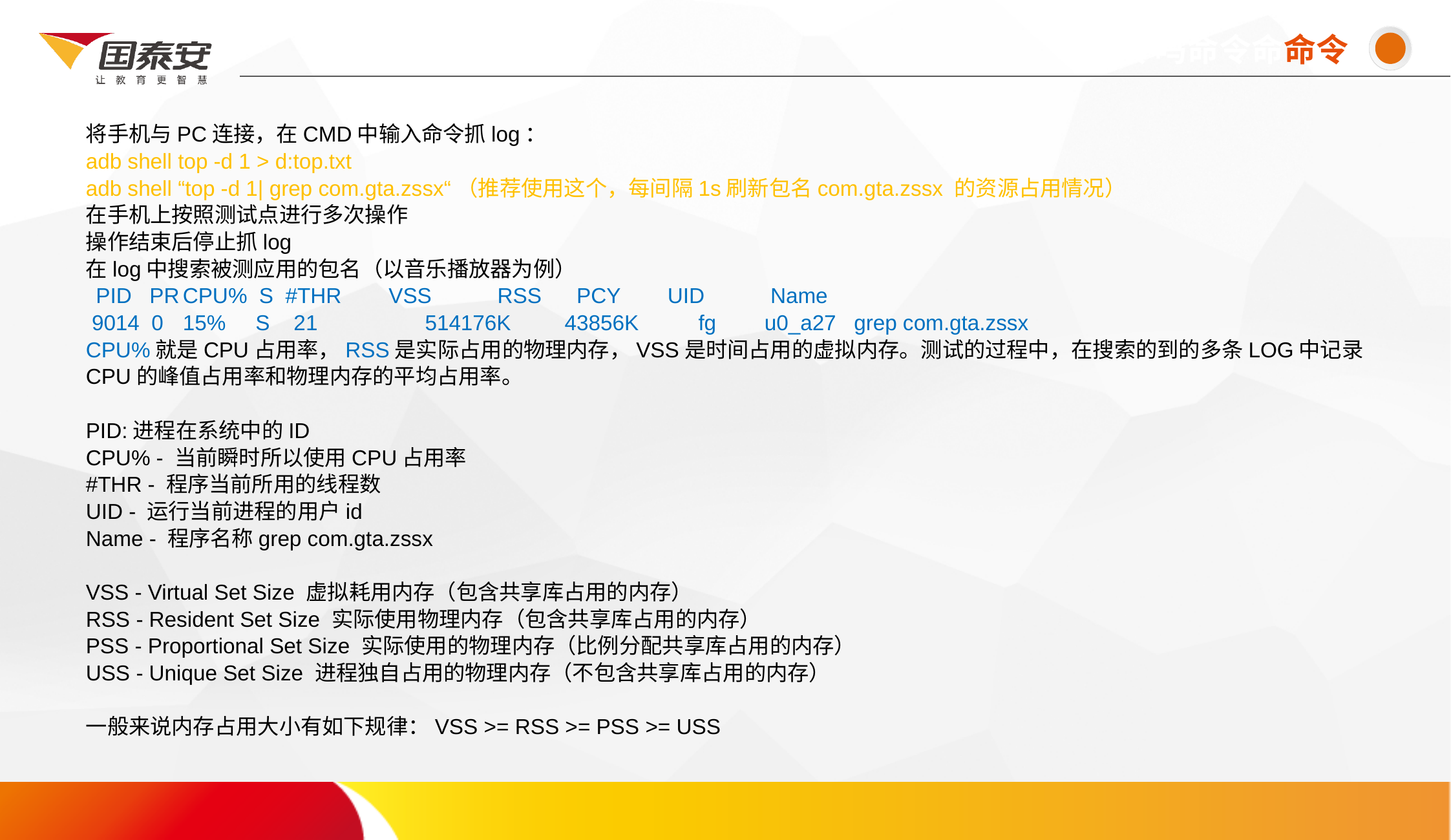

命令吗命令命命令
# 将手机与PC连接，在CMD中输入命令抓log： adb shell top -d 1 > d:top.txt adb shell “top -d 1| grep com.gta.zssx“（推荐使用这个，每间隔1s刷新包名com.gta.zssx 的资源占用情况） 在手机上按照测试点进行多次操作 操作结束后停止抓log 在log中搜索被测应用的包名（以音乐播放器为例） PID   PR	CPU%  S  #THR	  VSS	    RSS 	 PCY	UID	 Name 9014  0	15%     S    21                  514176K         43856K          fg 	u0_a27   grep com.gta.zssx CPU%就是CPU占用率，RSS是实际占用的物理内存，VSS是时间占用的虚拟内存。测试的过程中，在搜索的到的多条LOG中记录CPU的峰值占用率和物理内存的平均占用率。 PID:进程在系统中的ID CPU% - 当前瞬时所以使用CPU占用率 #THR - 程序当前所用的线程数 UID - 运行当前进程的用户id Name - 程序名称grep com.gta.zssx VSS - Virtual Set Size 虚拟耗用内存（包含共享库占用的内存） RSS - Resident Set Size 实际使用物理内存（包含共享库占用的内存） PSS - Proportional Set Size 实际使用的物理内存（比例分配共享库占用的内存） USS - Unique Set Size 进程独自占用的物理内存（不包含共享库占用的内存） 一般来说内存占用大小有如下规律：VSS >= RSS >= PSS >= USS